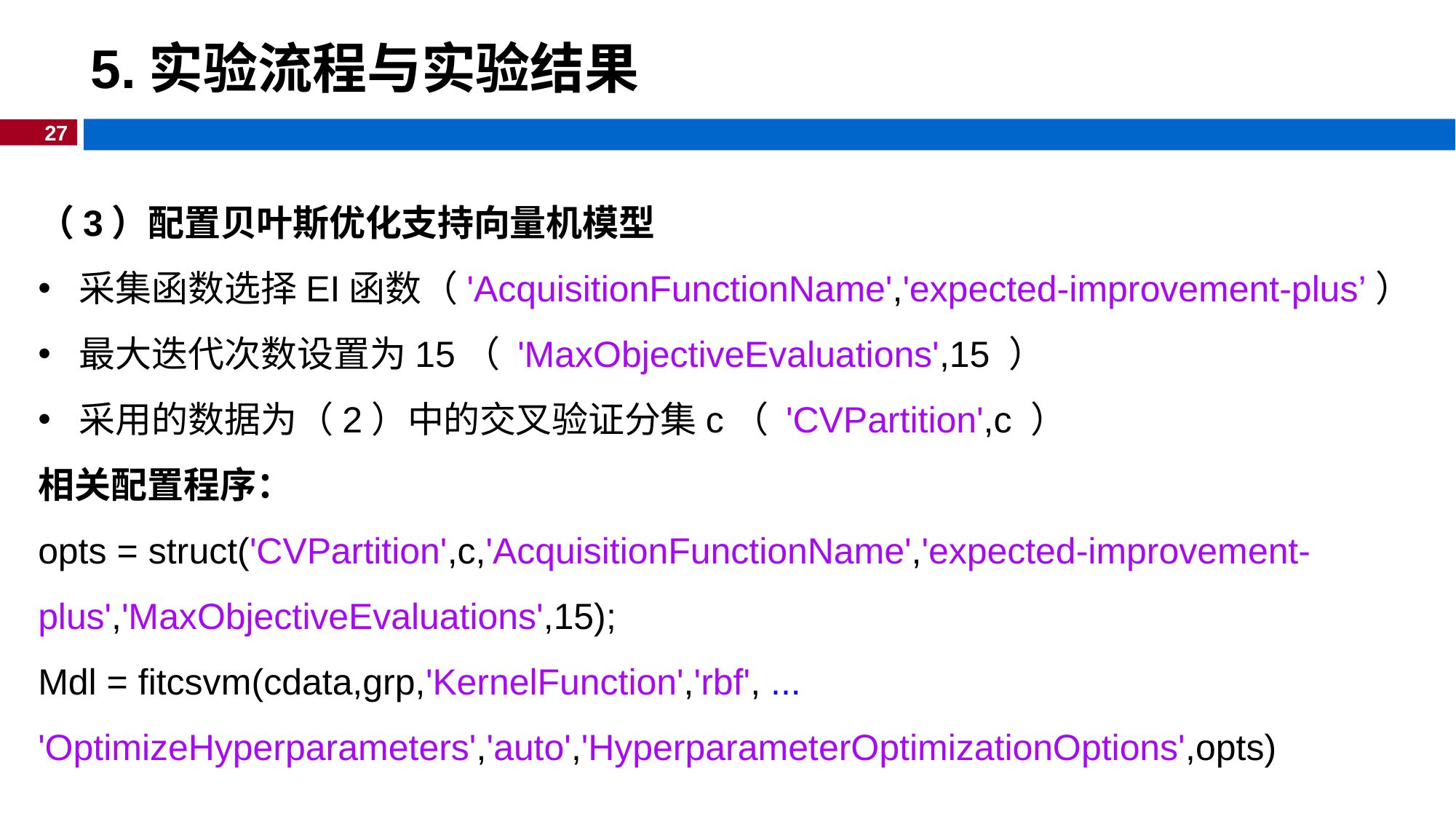

# 5.实验流程与实验结果
27
（3）配置贝叶斯优化支持向量机模型
采集函数选择EI函数（'AcquisitionFunctionName','expected-improvement-plus’）
最大迭代次数设置为15（ 'MaxObjectiveEvaluations',15 ）
采用的数据为（2）中的交叉验证分集c（ 'CVPartition',c ）
相关配置程序：
opts = struct('CVPartition',c,'AcquisitionFunctionName','expected-improvement-plus','MaxObjectiveEvaluations',15);
Mdl = fitcsvm(cdata,grp,'KernelFunction','rbf', ...
'OptimizeHyperparameters','auto','HyperparameterOptimizationOptions',opts)